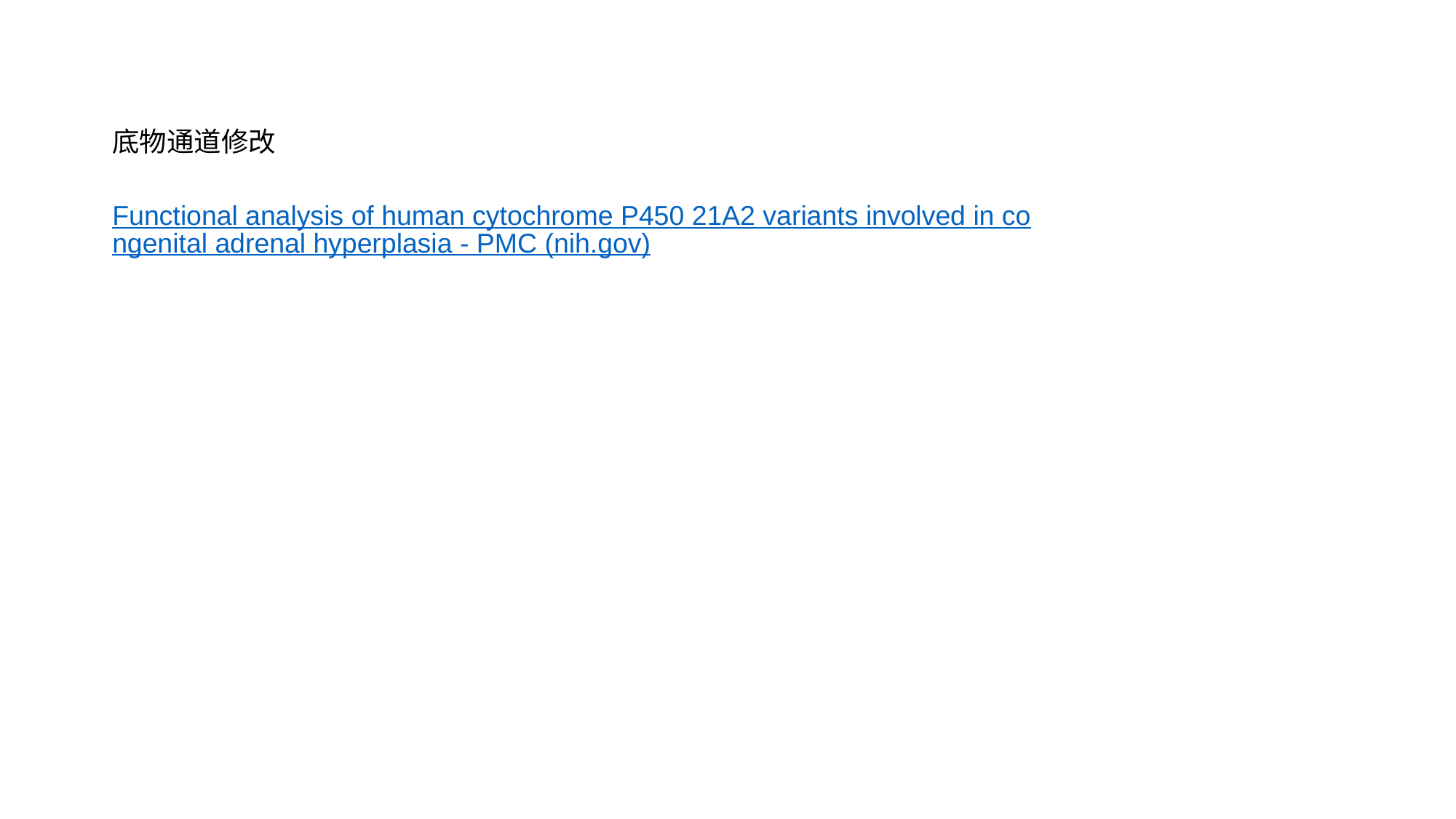

底物通道修改
Functional analysis of human cytochrome P450 21A2 variants involved in congenital adrenal hyperplasia - PMC (nih.gov)